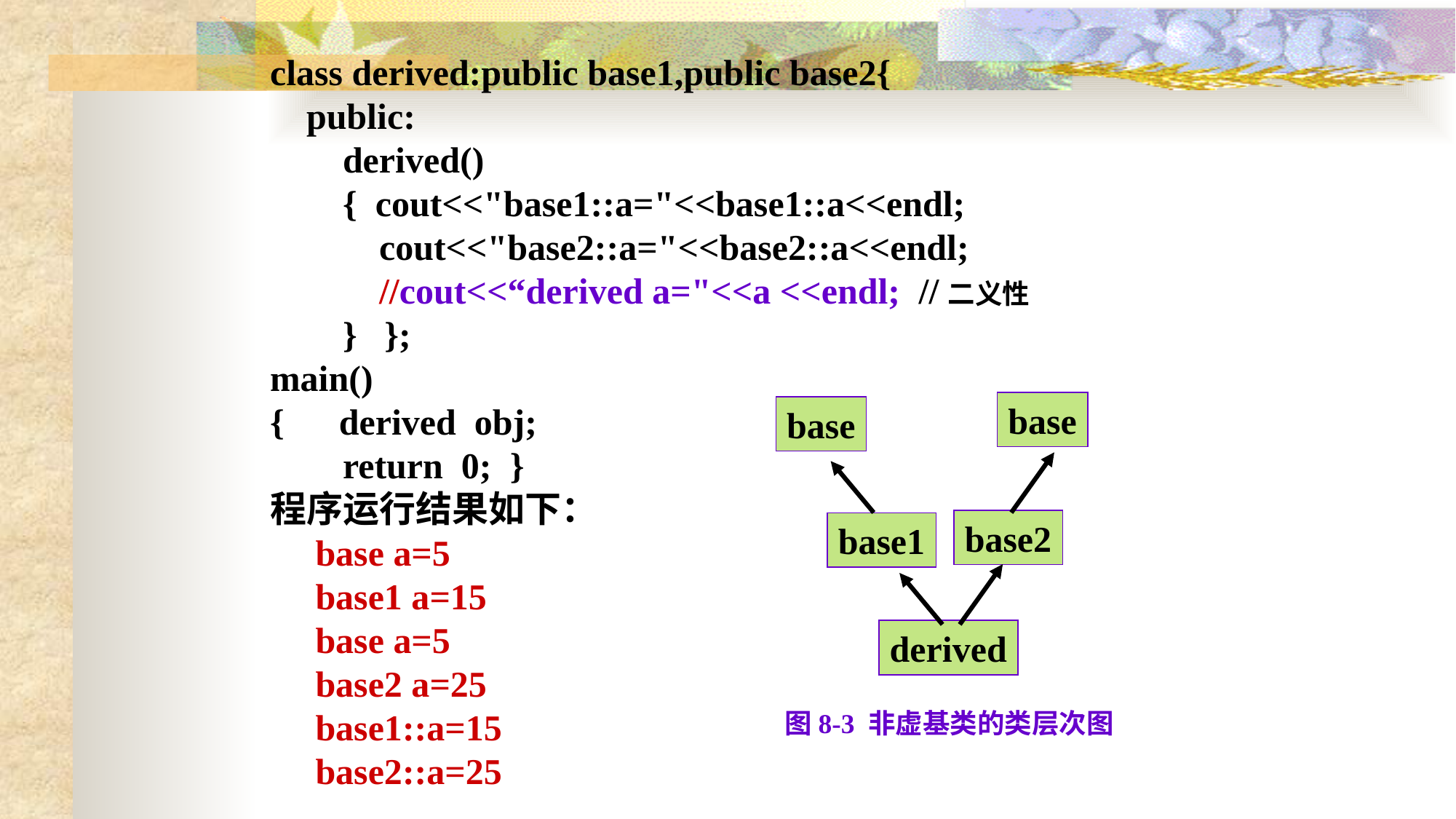

class derived:public base1,public base2{
    public:
        derived()
        {  cout<<"base1::a="<<base1::a<<endl;
            cout<<"base2::a="<<base2::a<<endl;
            //cout<<“derived a="<<a <<endl;  //二义性
        }   };
main()
{      derived  obj;
        return  0;  }
程序运行结果如下：
     base a=5
     base1 a=15
     base a=5
     base2 a=25
     base1::a=15
     base2::a=25
base
base

base2
base1

derived
图8-3 非虚基类的类层次图